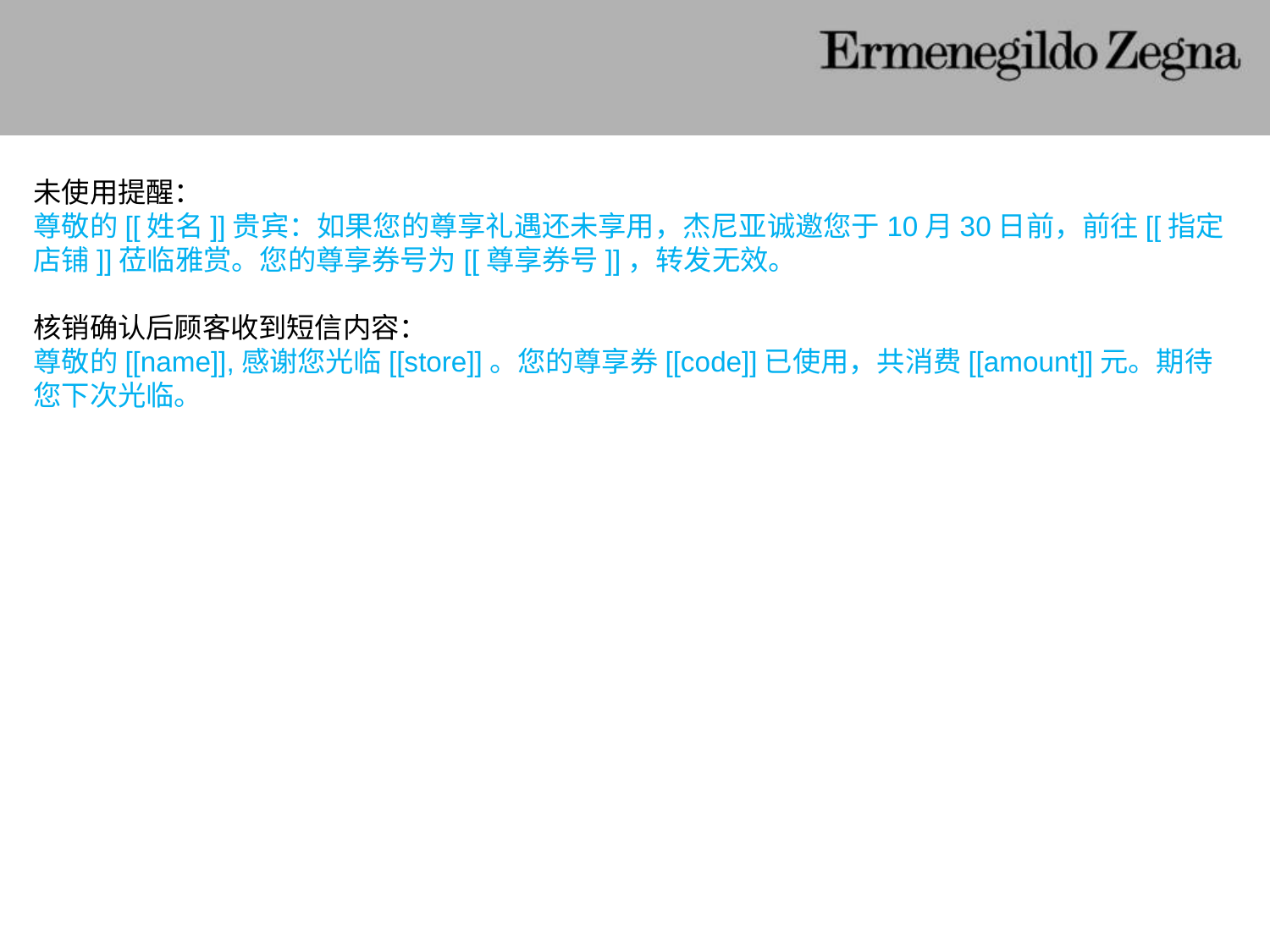

未使用提醒：
尊敬的[[姓名]]贵宾：如果您的尊享礼遇还未享用，杰尼亚诚邀您于10月30日前，前往[[指定店铺]]莅临雅赏。您的尊享券号为[[尊享券号]]，转发无效。

核销确认后顾客收到短信内容：
尊敬的[[name]],感谢您光临[[store]]。您的尊享券[[code]]已使用，共消费[[amount]]元。期待您下次光临。